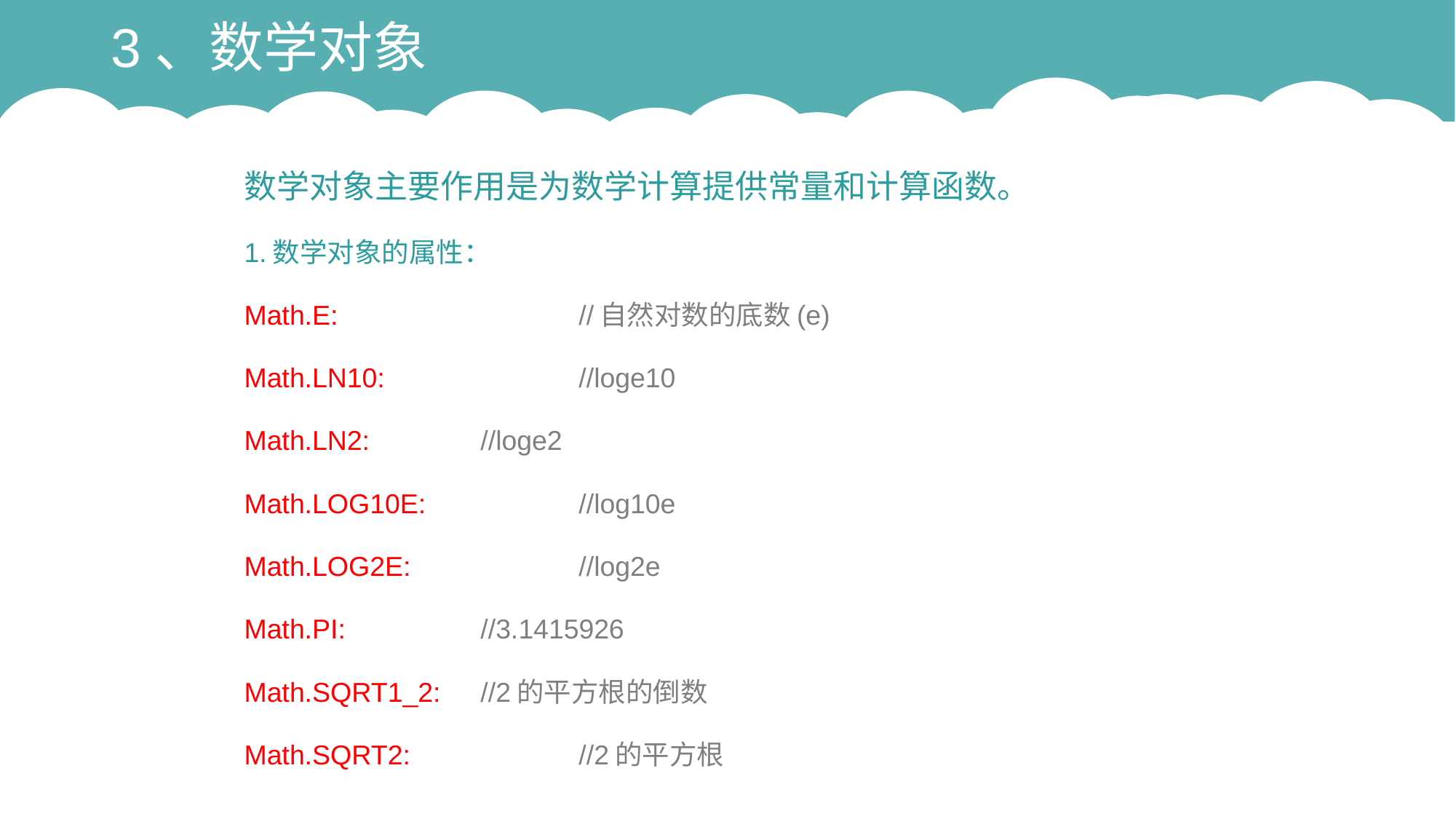

# 3、数学对象
数学对象主要作用是为数学计算提供常量和计算函数。
1.数学对象的属性：
Math.E:			//自然对数的底数(e)
Math.LN10:		//loge10
Math.LN2:		//loge2
Math.LOG10E:		//log10e
Math.LOG2E:		//log2e
Math.PI:		//3.1415926
Math.SQRT1_2:	//2的平方根的倒数
Math.SQRT2:		//2的平方根